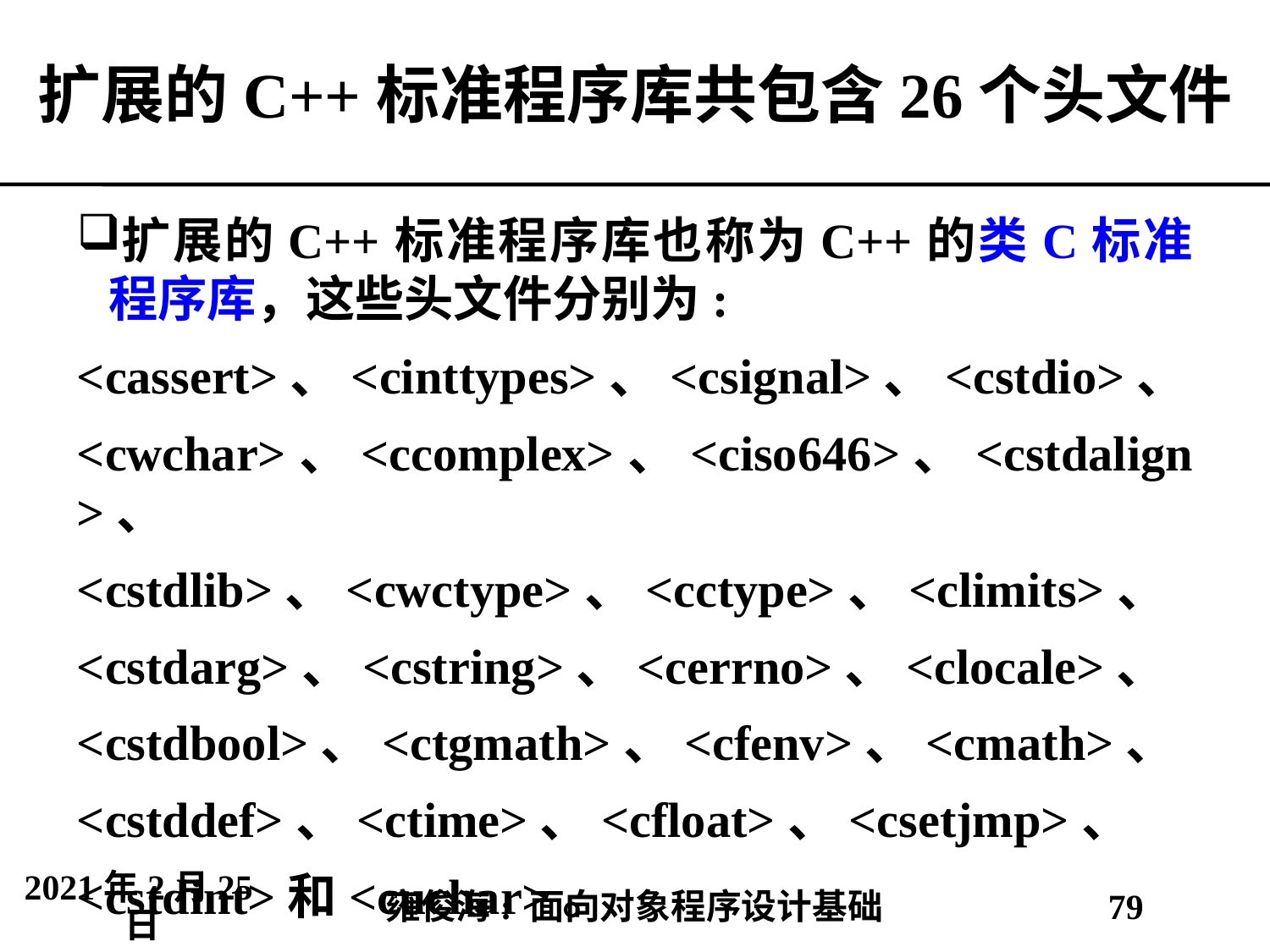

# 扩展的C++标准程序库共包含26个头文件

扩展的C++标准程序库也称为C++的类C标准程序库，这些头文件分别为:
<cassert>、<cinttypes>、<csignal>、<cstdio>、
<cwchar>、<ccomplex>、<ciso646>、<cstdalign>、
<cstdlib>、<cwctype>、<cctype>、<climits>、
<cstdarg>、<cstring>、<cerrno>、<clocale>、
<cstdbool>、<ctgmath>、<cfenv>、<cmath>、
<cstddef>、<ctime>、<cfloat>、<csetjmp>、
<cstdint>和<cuchar>。
2021年2月25日
雍俊海: 面向对象程序设计基础
79